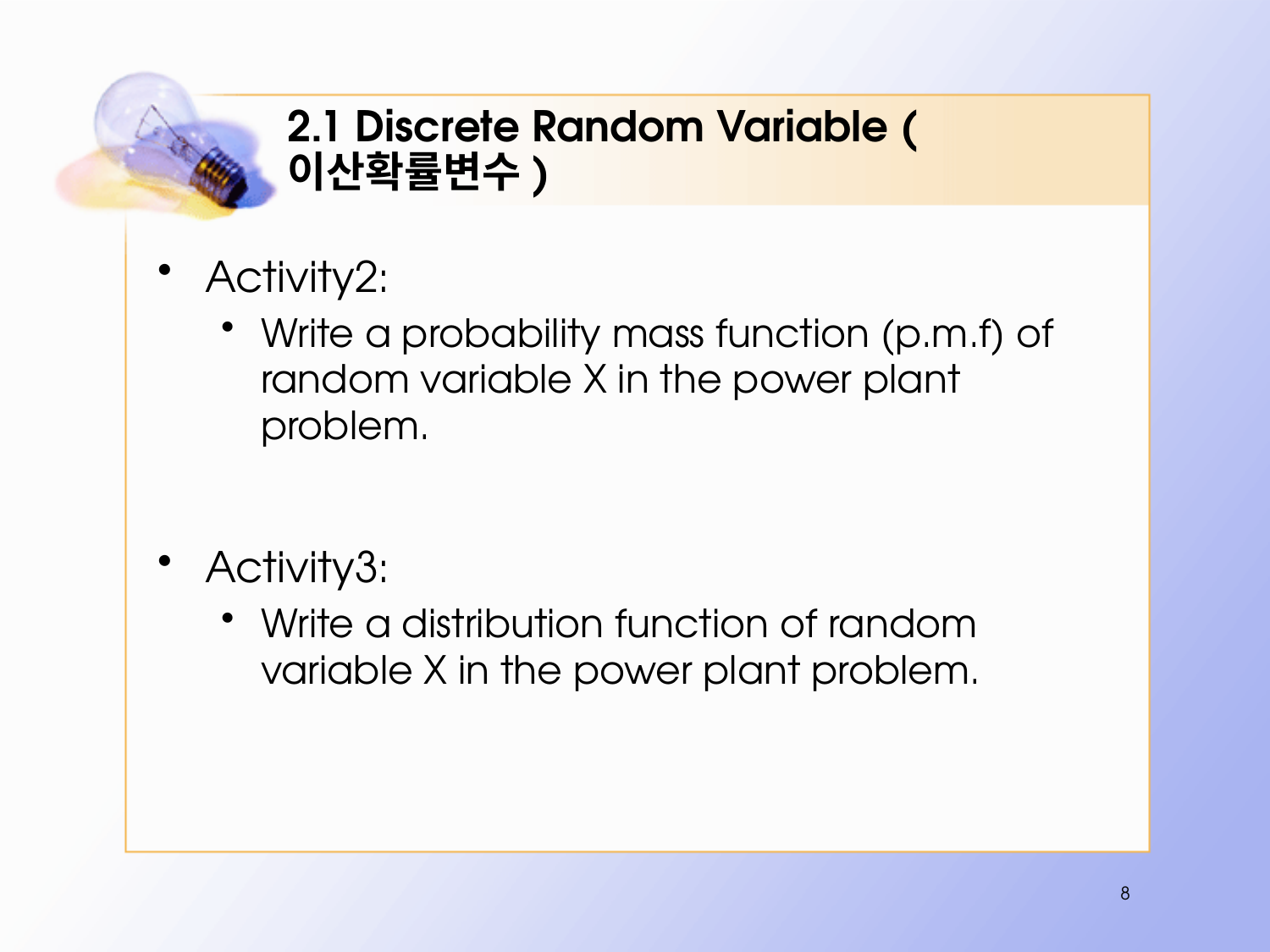

# 2.1 Discrete Random Variable (이산확률변수)
Activity2:
Write a probability mass function (p.m.f) of random variable X in the power plant problem.

Activity3:
Write a distribution function of random variable X in the power plant problem.
8